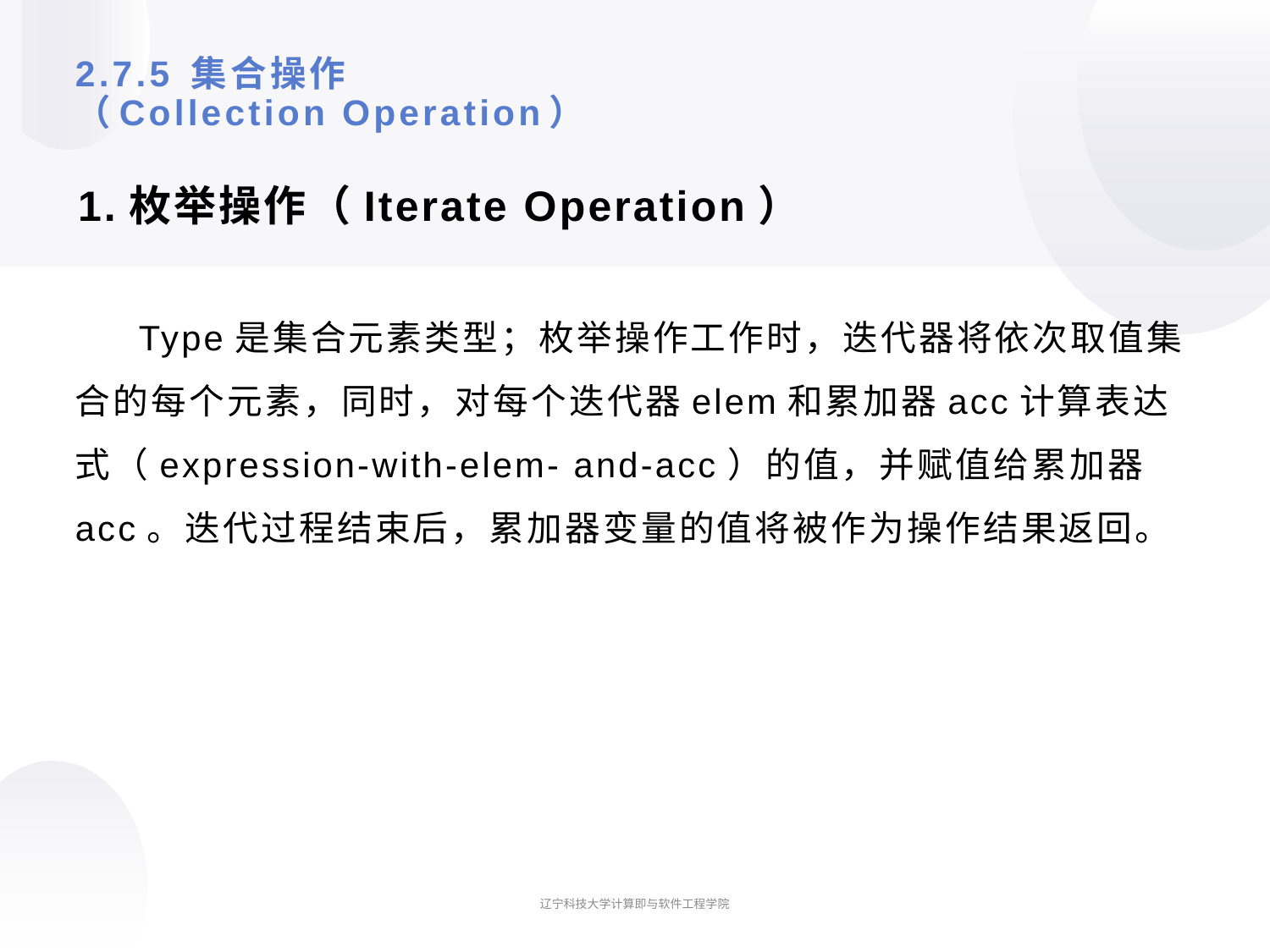

# 2.7.5 集合操作 （Collection Operation）
1.枚举操作（Iterate Operation）

Type是集合元素类型；枚举操作工作时，迭代器将依次取值集合的每个元素，同时，对每个迭代器elem和累加器acc计算表达式（expression-with-elem- and-acc）的值，并赋值给累加器acc。迭代过程结束后，累加器变量的值将被作为操作结果返回。

辽宁科技大学计算即与软件工程学院
150